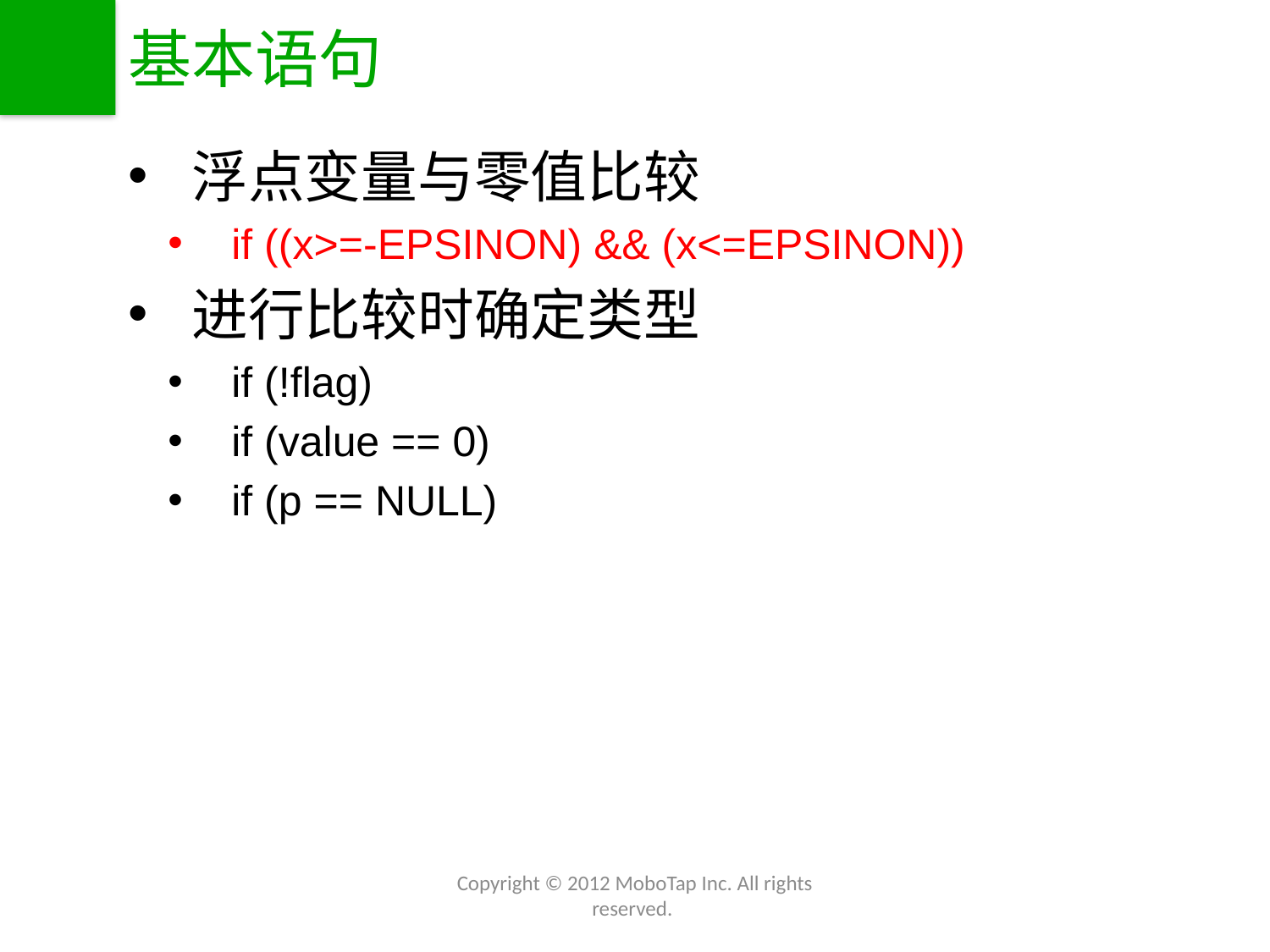

# 基本语句
浮点变量与零值比较
if ((x>=-EPSINON) && (x<=EPSINON))
进行比较时确定类型
if (!flag)
if (value == 0)
if (p == NULL)

Copyright © 2012 MoboTap Inc. All rights reserved.